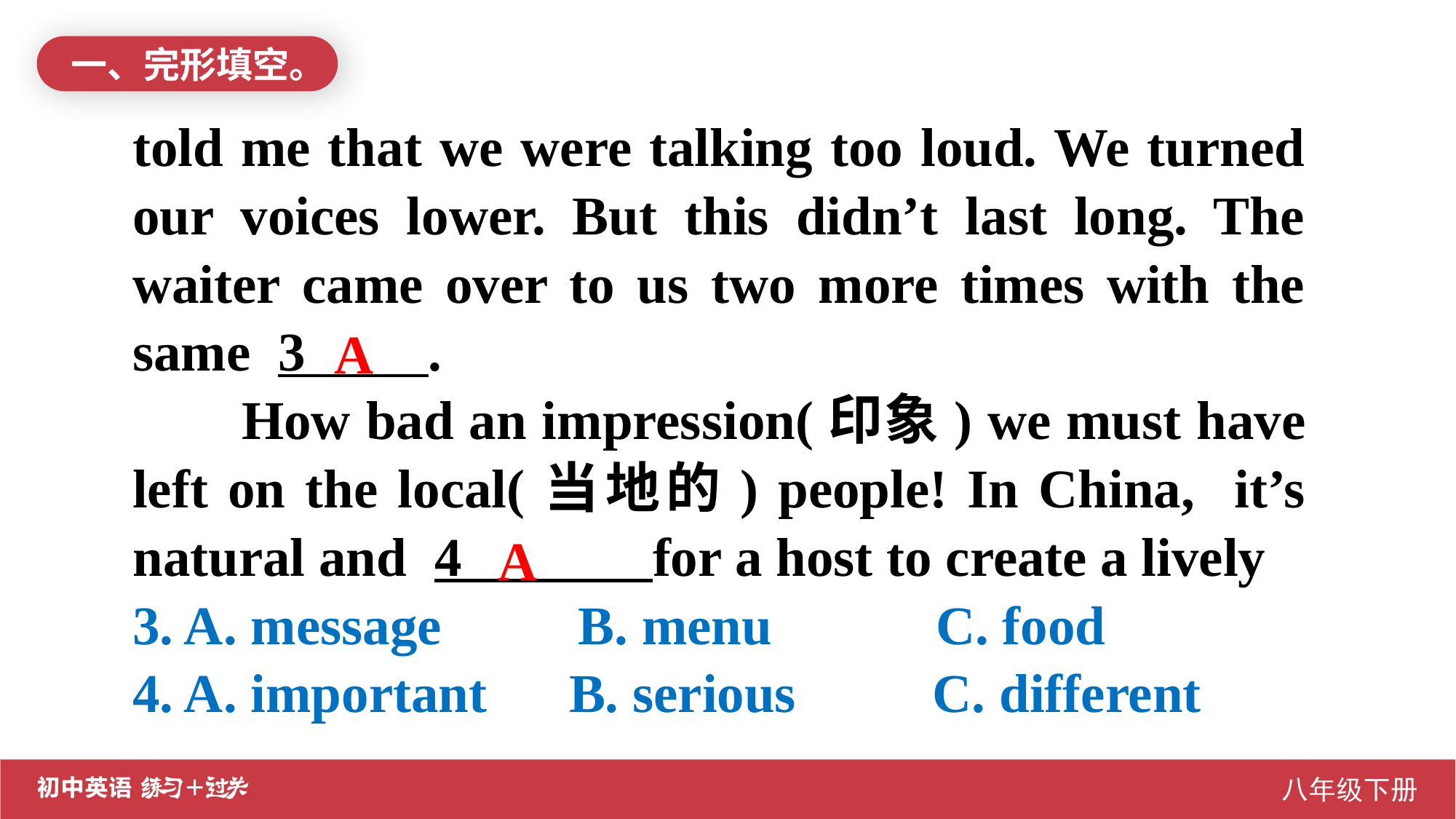

一、完形填空。
told me that we were talking too loud. We turned our voices lower. But this didn’t last long. The waiter came over to us two more times with the same  3         .
	How bad an impression(印象) we must have left on the local(当地的) people! In China,  it’s natural and  4              for a host to create a lively
3. A. message          B. menu            C. food
4. A. important      B. serious          C. different
A
A